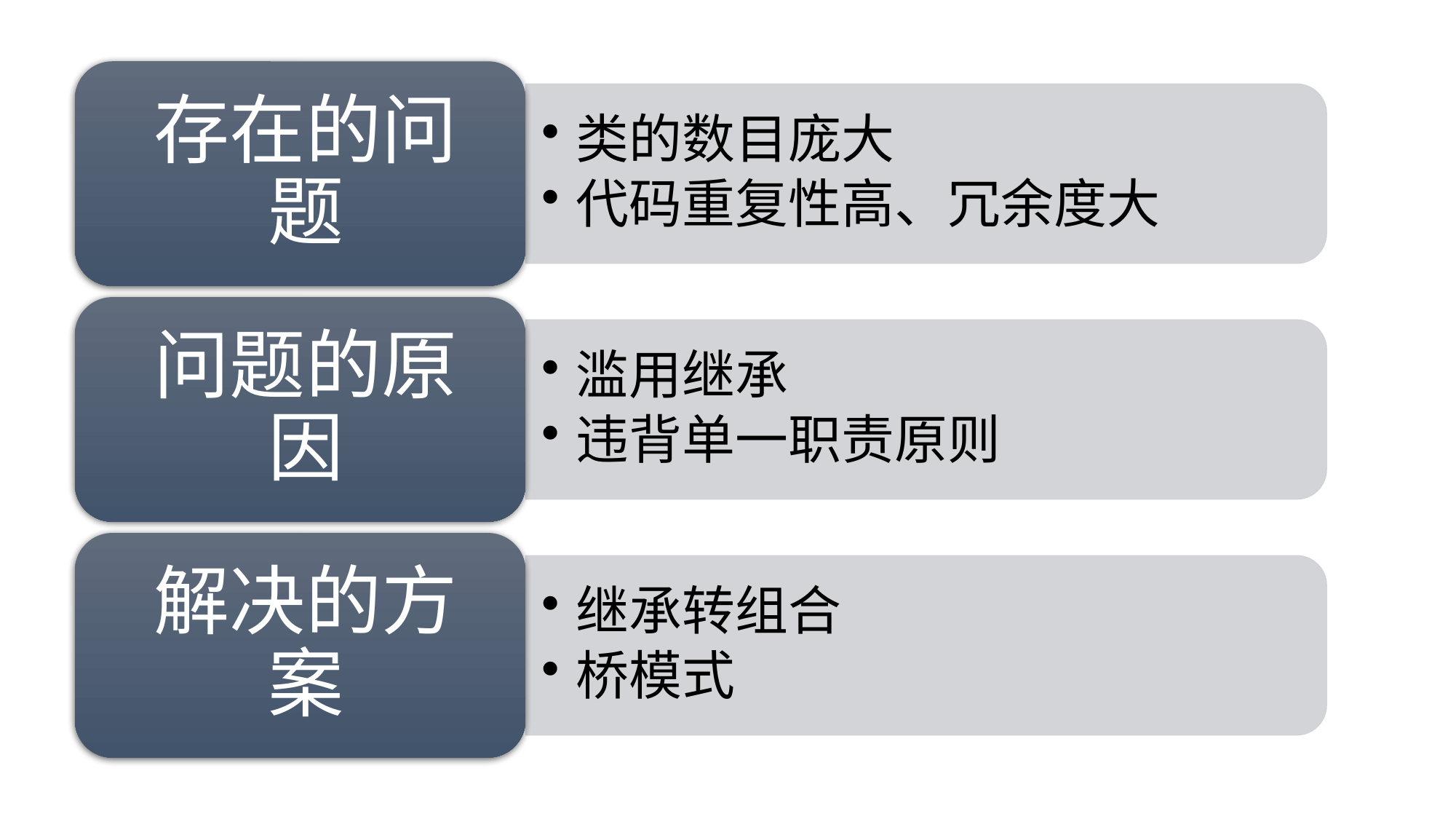

类的数目庞大
代码重复性高、冗余度大
存在的问题
滥用继承
违背单一职责原则
问题的原因
继承转组合
桥模式
解决的方案